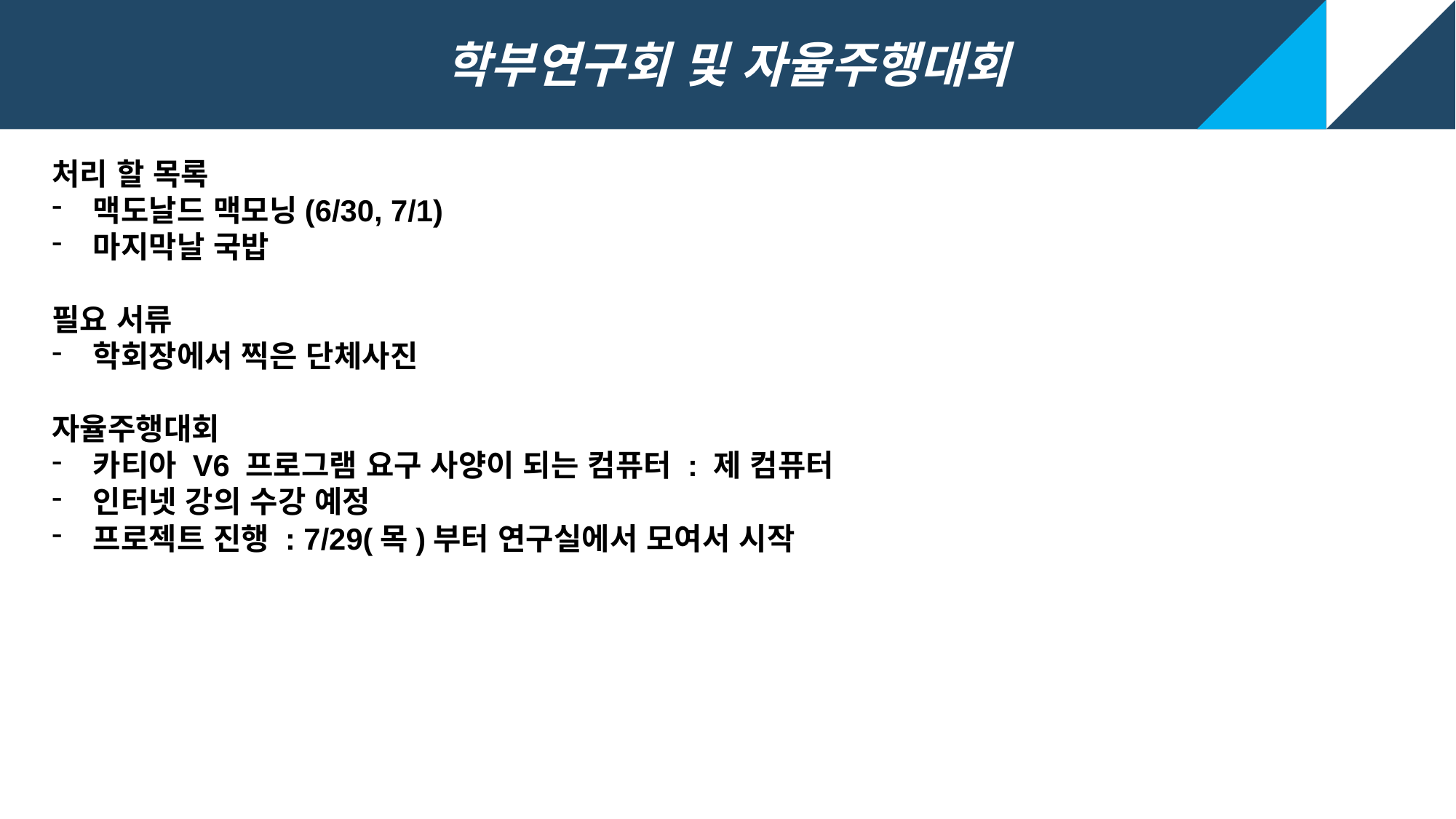

학부연구회 및 자율주행대회
처리 할 목록
맥도날드 맥모닝(6/30, 7/1)
마지막날 국밥

필요 서류
학회장에서 찍은 단체사진

자율주행대회
카티아 V6 프로그램 요구 사양이 되는 컴퓨터 : 제 컴퓨터
인터넷 강의 수강 예정
프로젝트 진행 : 7/29(목)부터 연구실에서 모여서 시작